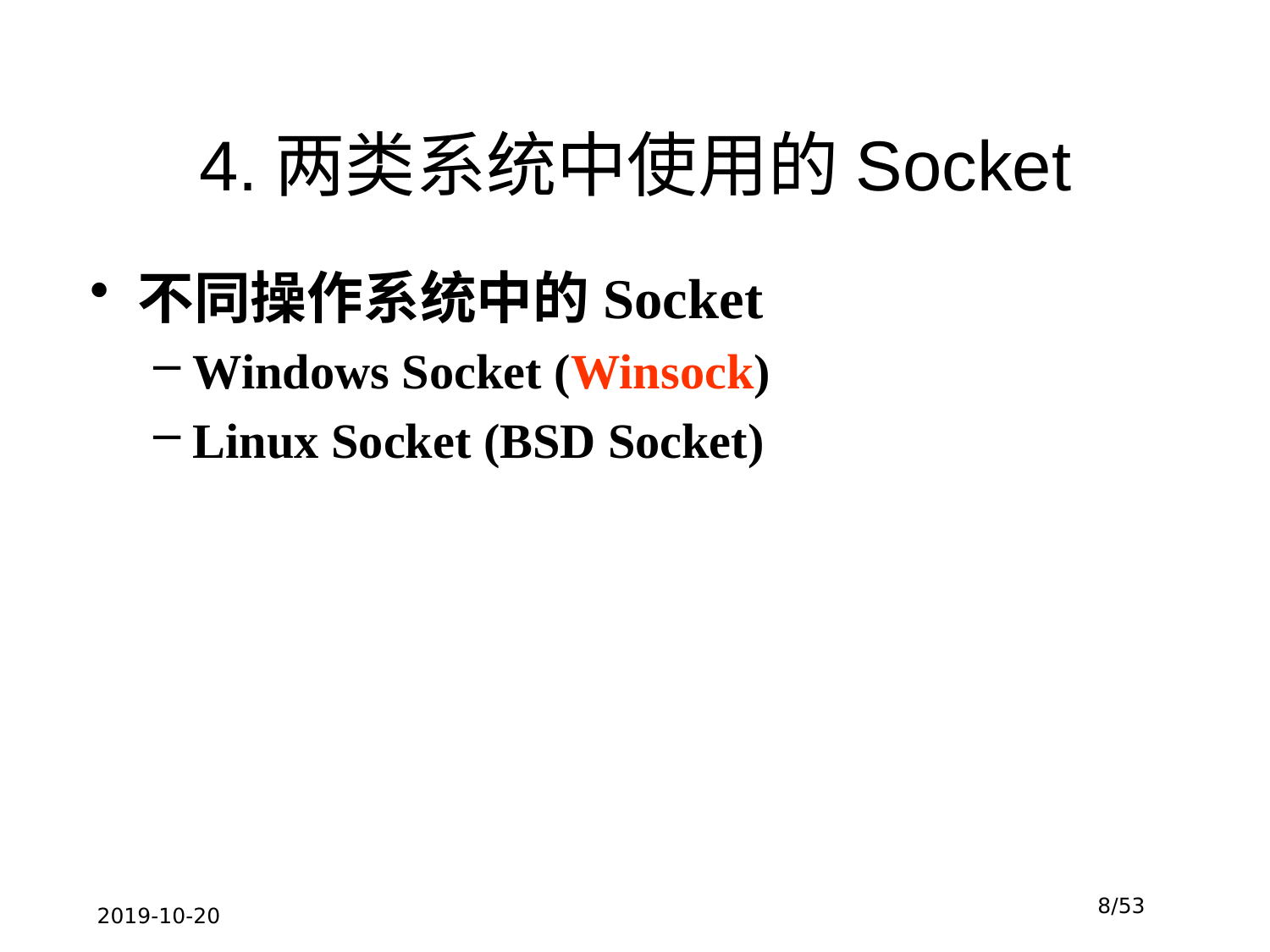

4.两类系统中使用的Socket
不同操作系统中的Socket
Windows Socket (Winsock)
Linux Socket (BSD Socket)
8/53
2019-10-20